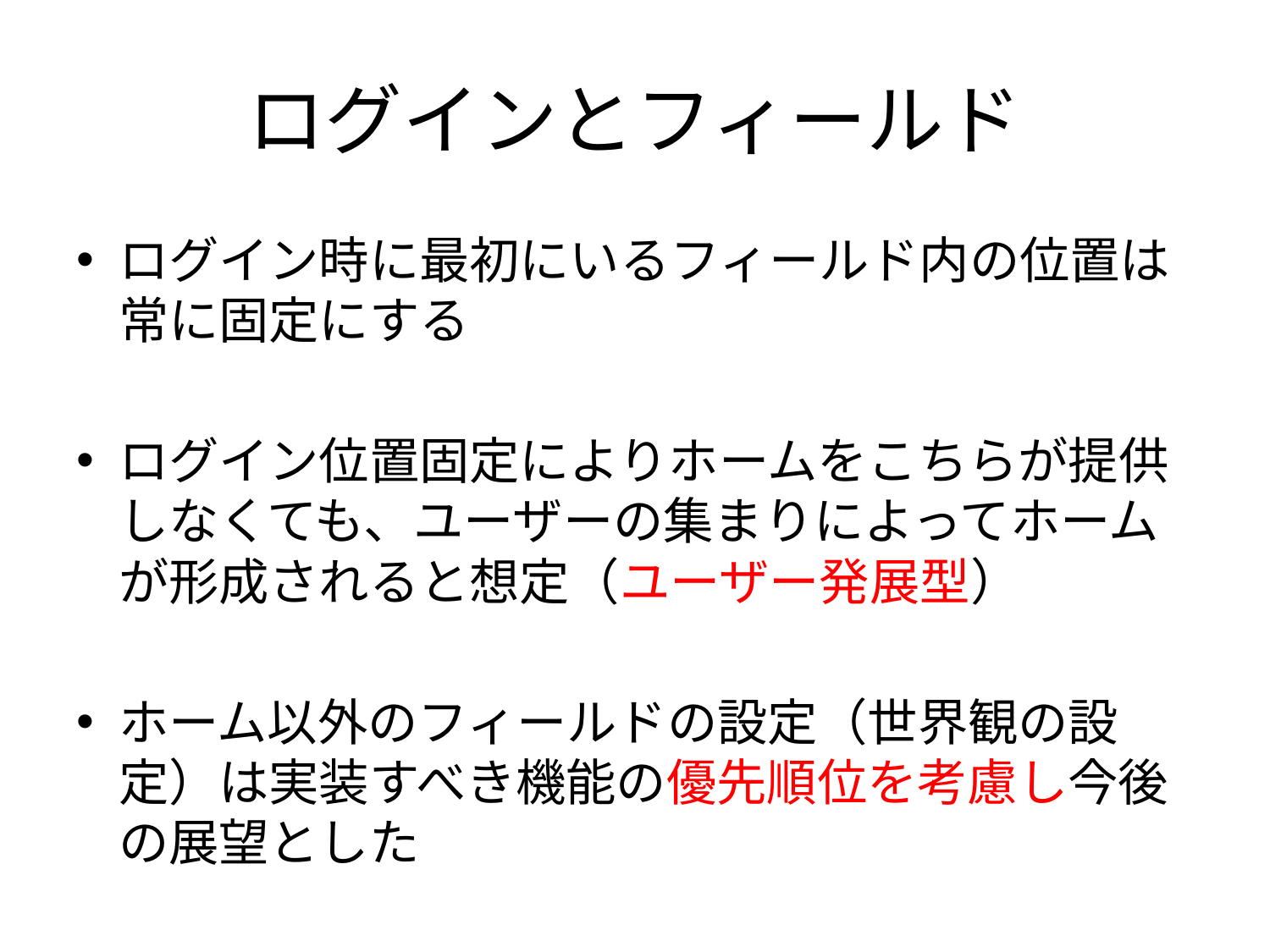

# ログインとフィールド
ログイン時に最初にいるフィールド内の位置は常に固定にする

ログイン位置固定によりホームをこちらが提供しなくても、ユーザーの集まりによってホームが形成されると想定（ユーザー発展型）

ホーム以外のフィールドの設定（世界観の設定）は実装すべき機能の優先順位を考慮し今後の展望とした